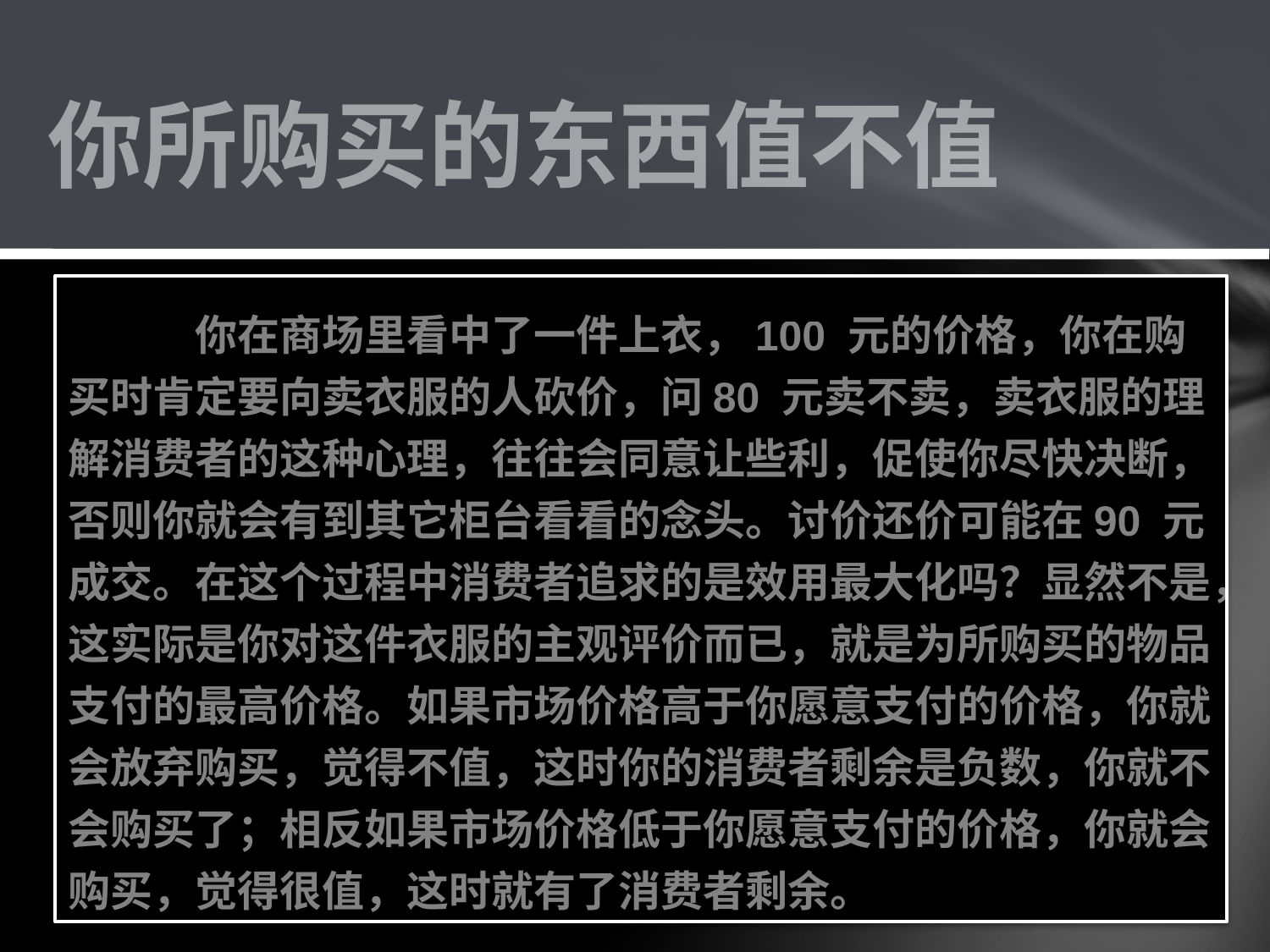

你所购买的东西值不值
# 你在商场里看中了一件上衣，100 元的价格，你在购买时肯定要向卖衣服的人砍价，问80 元卖不卖，卖衣服的理解消费者的这种心理，往往会同意让些利，促使你尽快决断，否则你就会有到其它柜台看看的念头。讨价还价可能在90 元成交。在这个过程中消费者追求的是效用最大化吗？显然不是，这实际是你对这件衣服的主观评价而已，就是为所购买的物品支付的最高价格。如果市场价格高于你愿意支付的价格，你就会放弃购买，觉得不值，这时你的消费者剩余是负数，你就不会购买了；相反如果市场价格低于你愿意支付的价格，你就会购买，觉得很值，这时就有了消费者剩余。